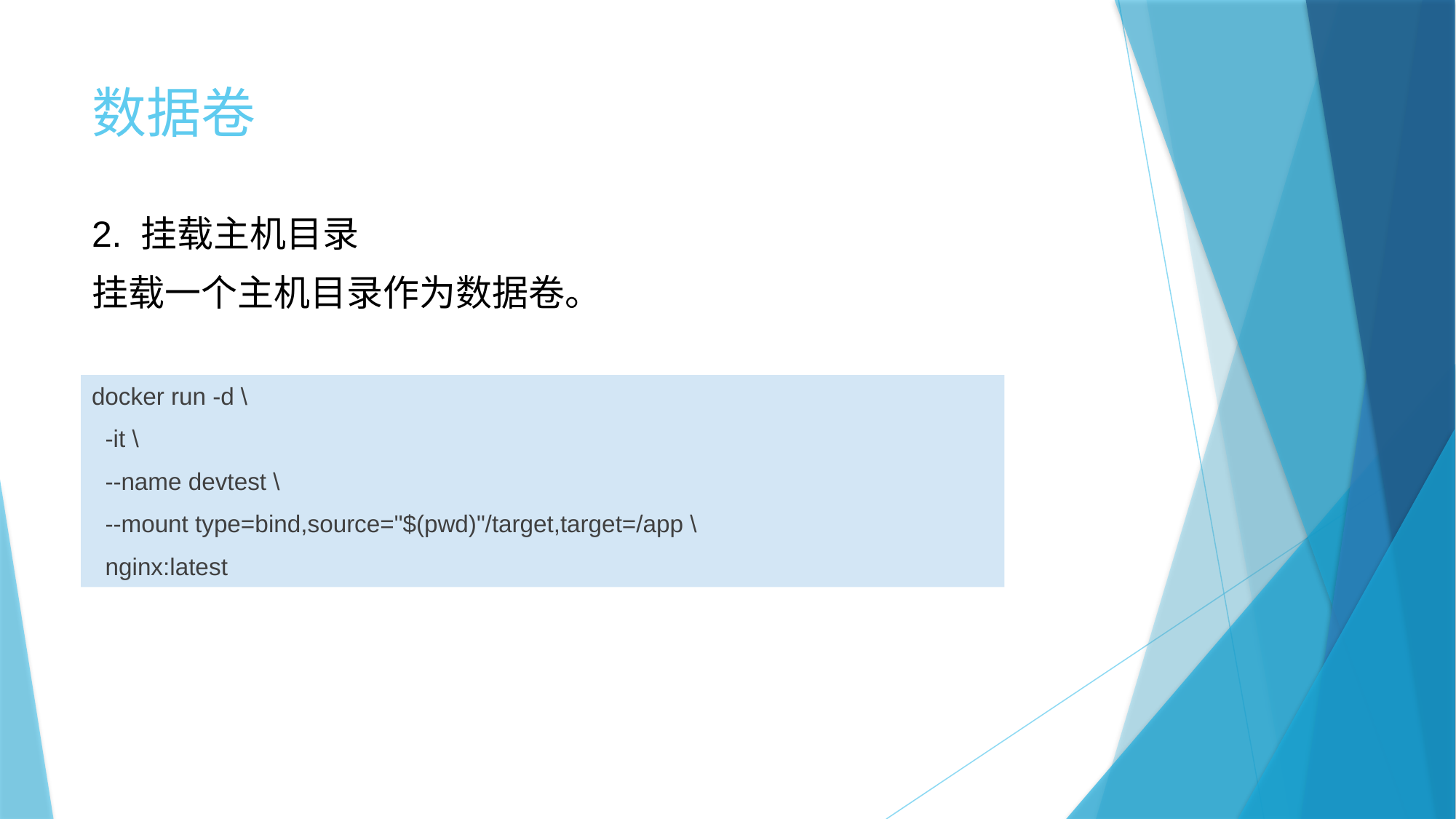

# 数据卷
2. 挂载主机目录
挂载一个主机目录作为数据卷。

docker run -d \
  -it \
  --name devtest \
  --mount type=bind,source="$(pwd)"/target,target=/app \
  nginx:latest